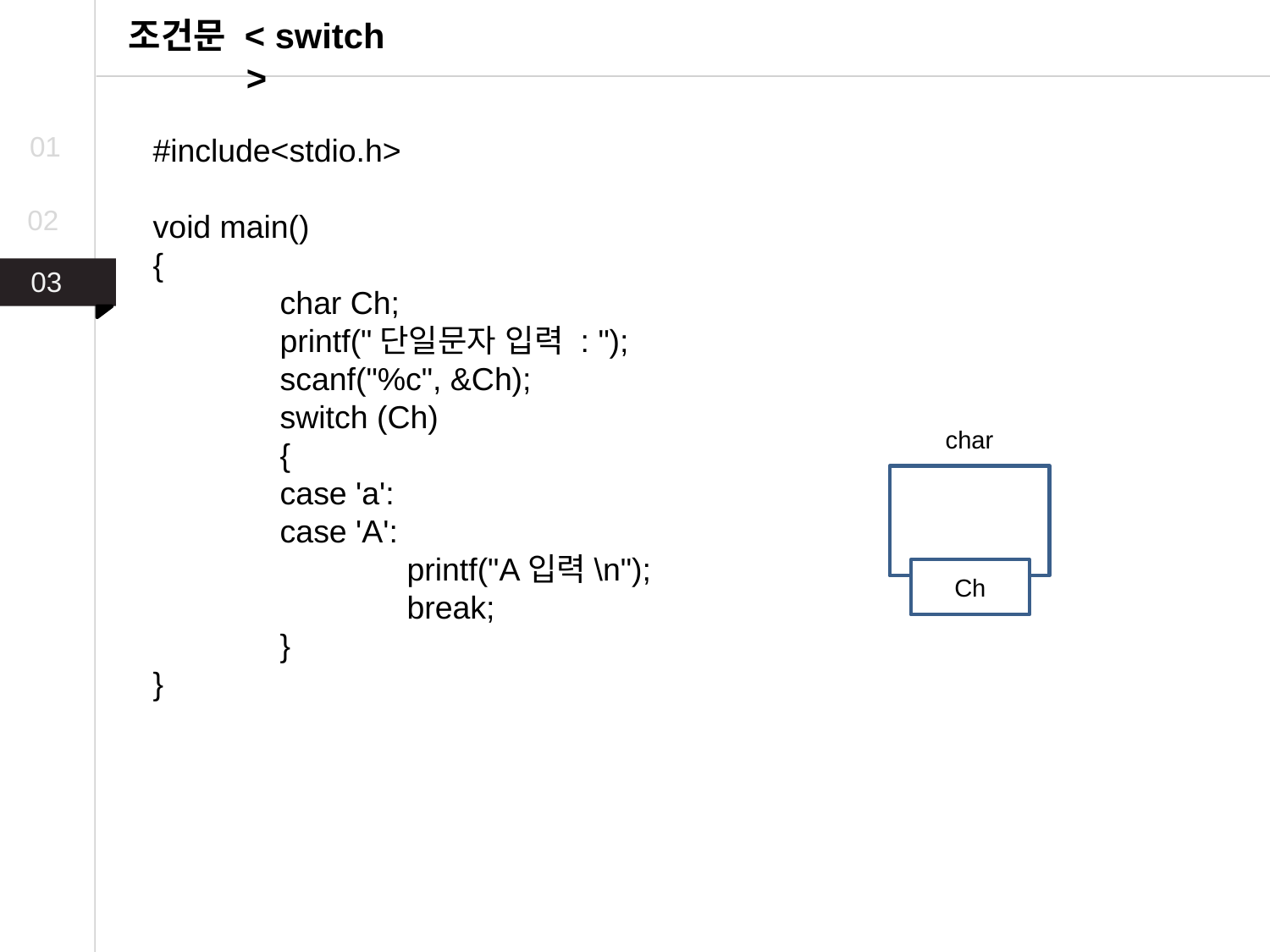

조건문 < switch >
01
#include<stdio.h>

void main()
{
	char Ch;
	printf("단일문자 입력 : ");
	scanf("%c", &Ch);
	switch (Ch)
	{
	case 'a':
	case 'A':
		printf("A입력\n");
		break;
 	}
}
02
03

03
02

char

Ch